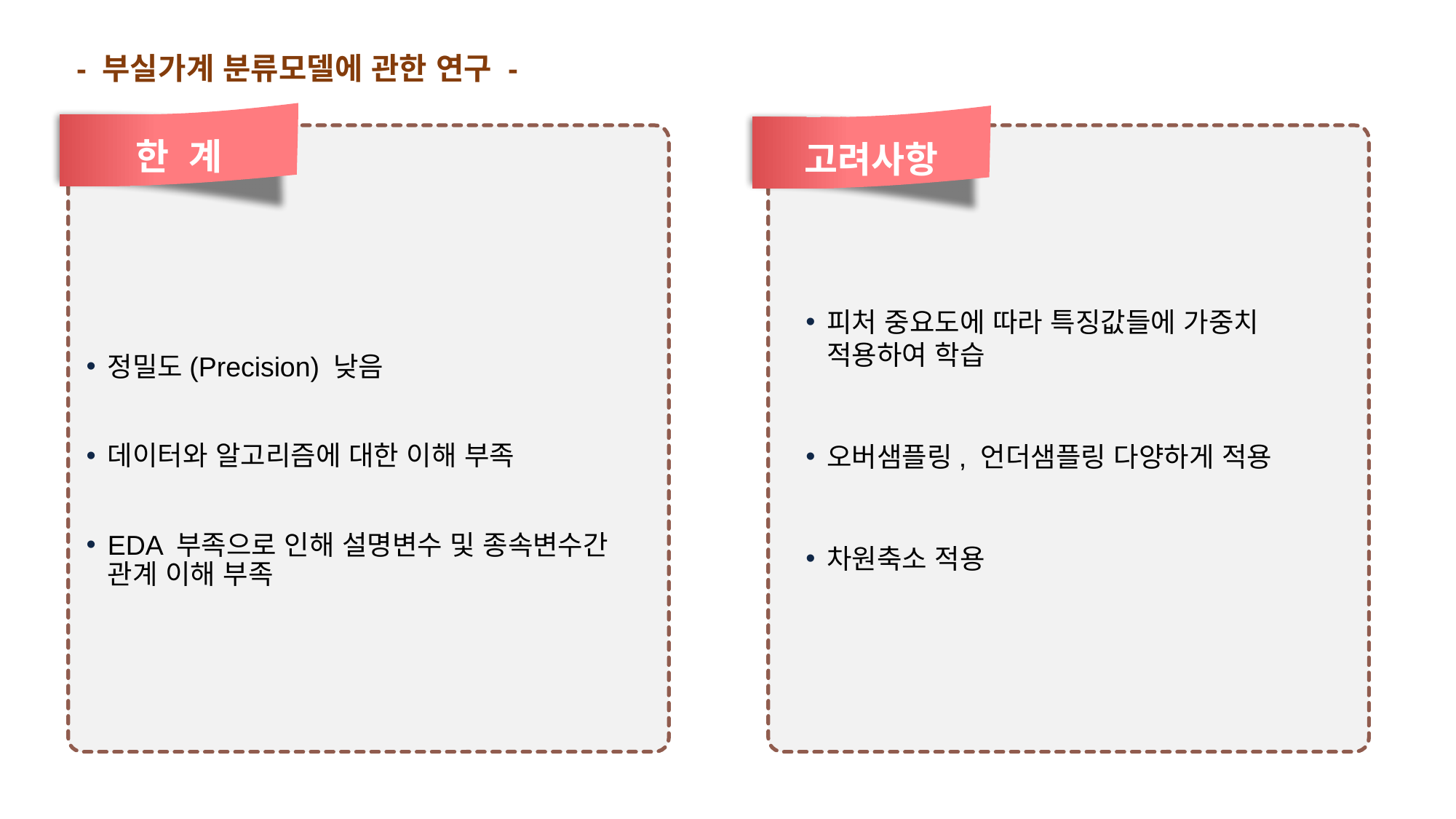

- 부실가계 분류모델에 관한 연구 -
한  계

고려사항

정밀도(Precision) 낮음

데이터와 알고리즘에 대한 이해 부족

EDA 부족으로 인해 설명변수 및 종속변수간 관계 이해 부족

피처 중요도에 따라 특징값들에 가중치 적용하여 학습

오버샘플링, 언더샘플링 다양하게 적용

차원축소 적용